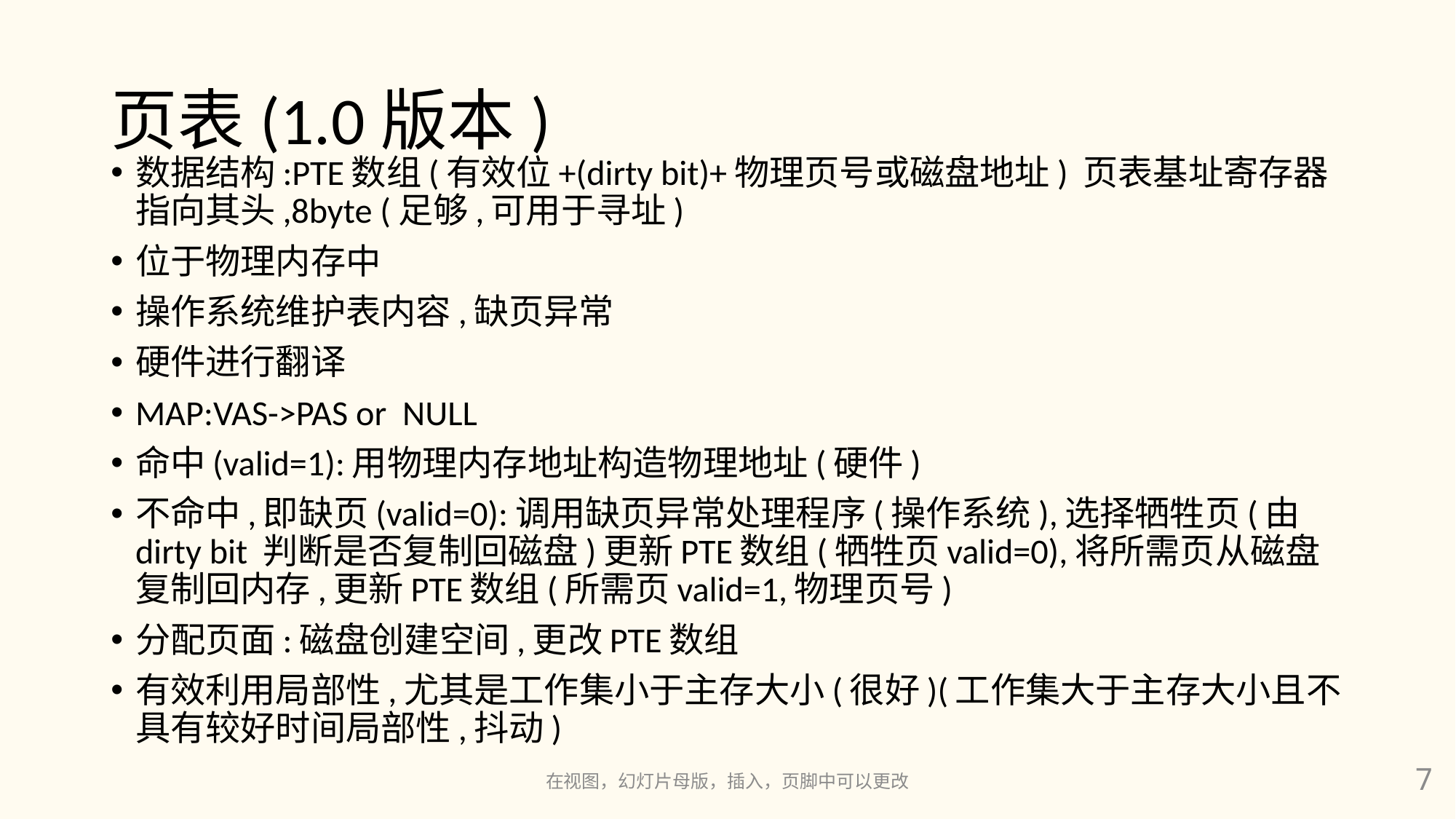

# 页表(1.0版本)
数据结构:PTE数组(有效位+(dirty bit)+物理页号或磁盘地址) 页表基址寄存器指向其头,8byte (足够,可用于寻址)
位于物理内存中
操作系统维护表内容,缺页异常
硬件进行翻译
MAP:VAS->PAS or  NULL
命中(valid=1):用物理内存地址构造物理地址(硬件)
不命中,即缺页(valid=0):调用缺页异常处理程序(操作系统),选择牺牲页(由dirty bit 判断是否复制回磁盘)更新PTE数组(牺牲页valid=0),将所需页从磁盘复制回内存,更新PTE数组(所需页valid=1,物理页号)
分配页面:磁盘创建空间,更改PTE数组
有效利用局部性,尤其是工作集小于主存大小(很好)(工作集大于主存大小且不具有较好时间局部性,抖动)
在视图，幻灯片母版，插入，页脚中可以更改
7